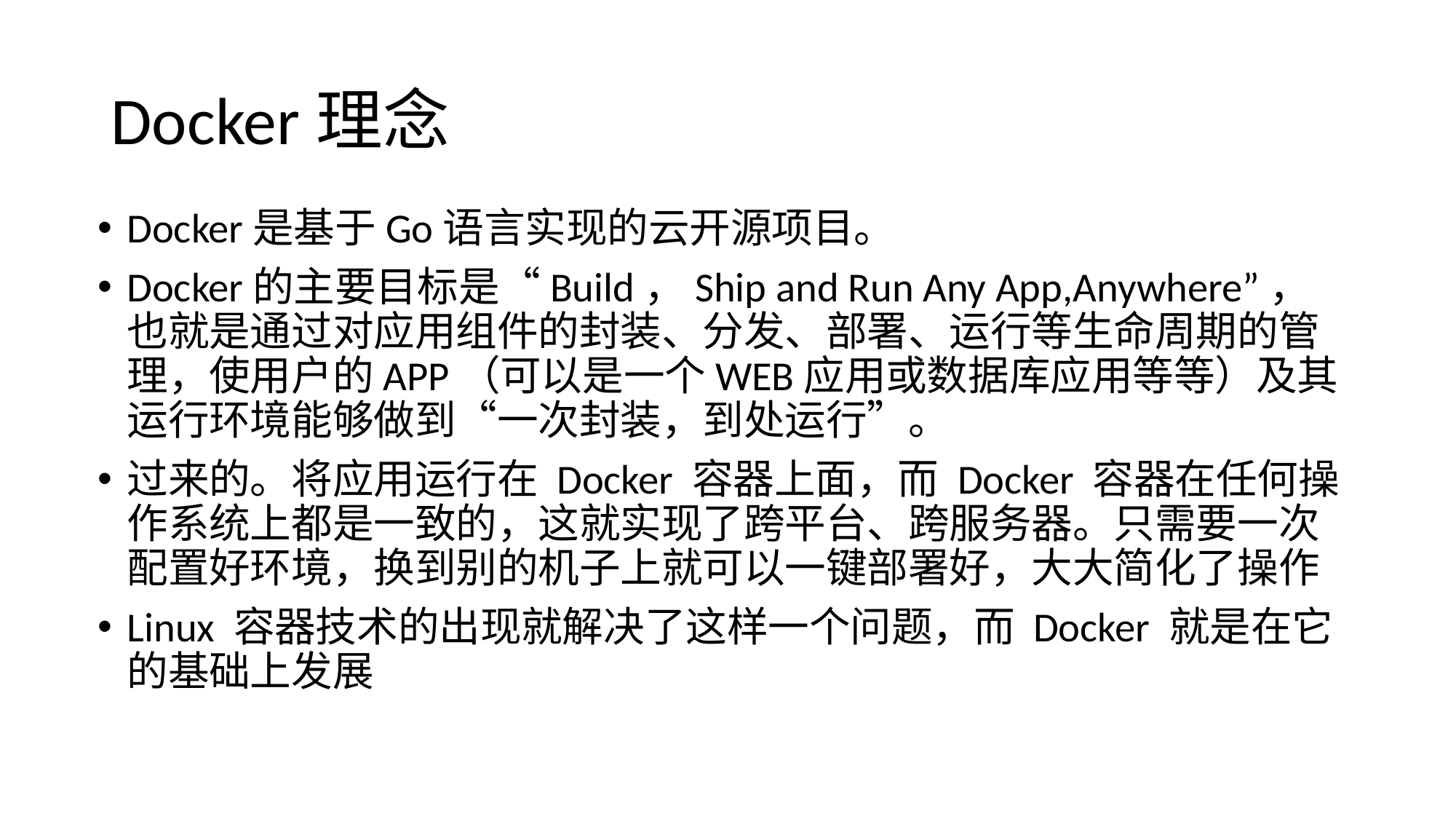

# Docker理念
Docker是基于Go语言实现的云开源项目。
Docker的主要目标是“Build，Ship and Run Any App,Anywhere”，也就是通过对应用组件的封装、分发、部署、运行等生命周期的管理，使用户的APP（可以是一个WEB应用或数据库应用等等）及其运行环境能够做到“一次封装，到处运行”。
过来的。将应用运行在 Docker 容器上面，而 Docker 容器在任何操作系统上都是一致的，这就实现了跨平台、跨服务器。只需要一次配置好环境，换到别的机子上就可以一键部署好，大大简化了操作
Linux 容器技术的出现就解决了这样一个问题，而 Docker 就是在它的基础上发展